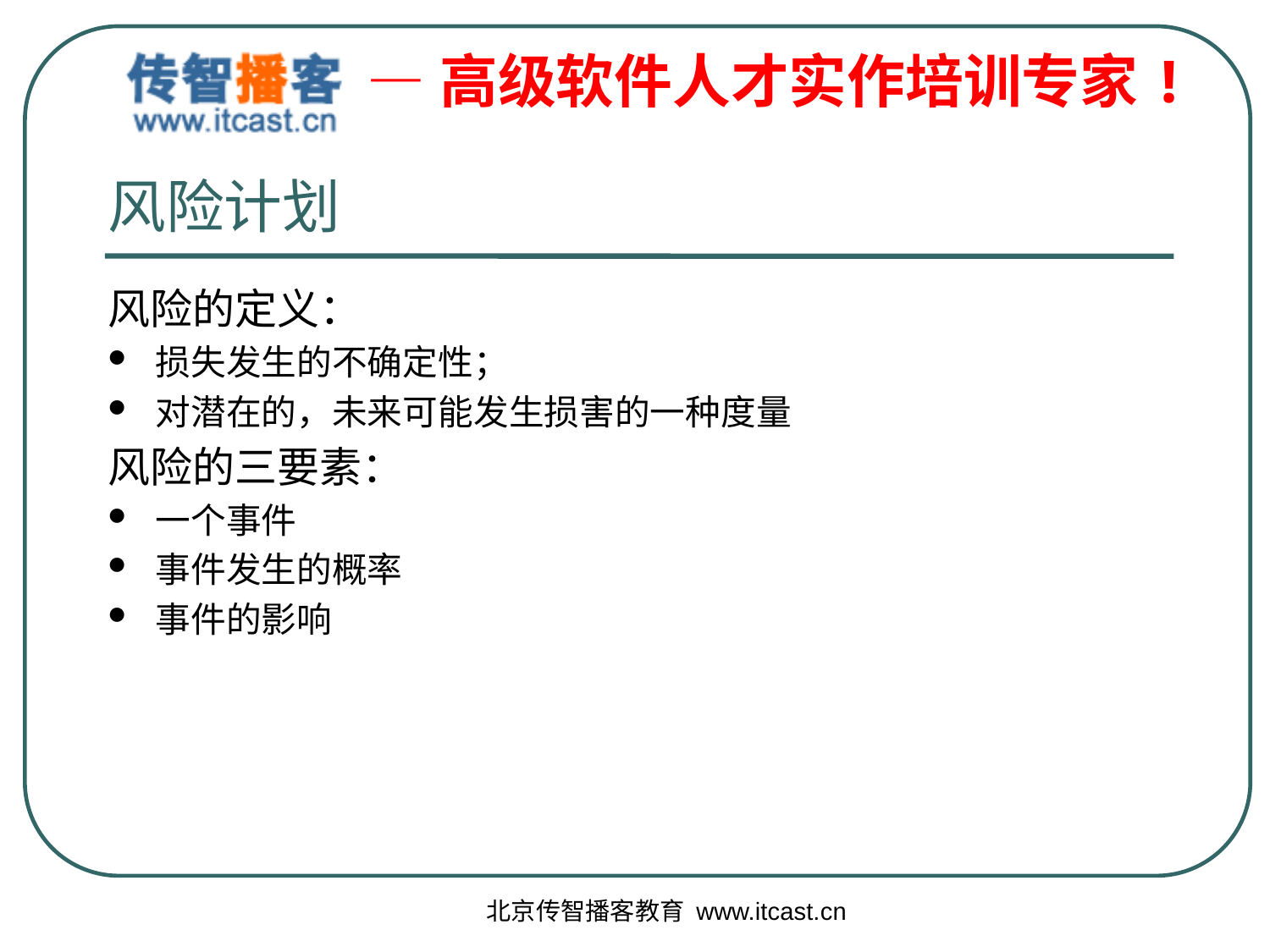

# 风险计划
风险的定义：
损失发生的不确定性；
对潜在的，未来可能发生损害的一种度量
风险的三要素：
一个事件
事件发生的概率
事件的影响

北京传智播客教育 www.itcast.cn